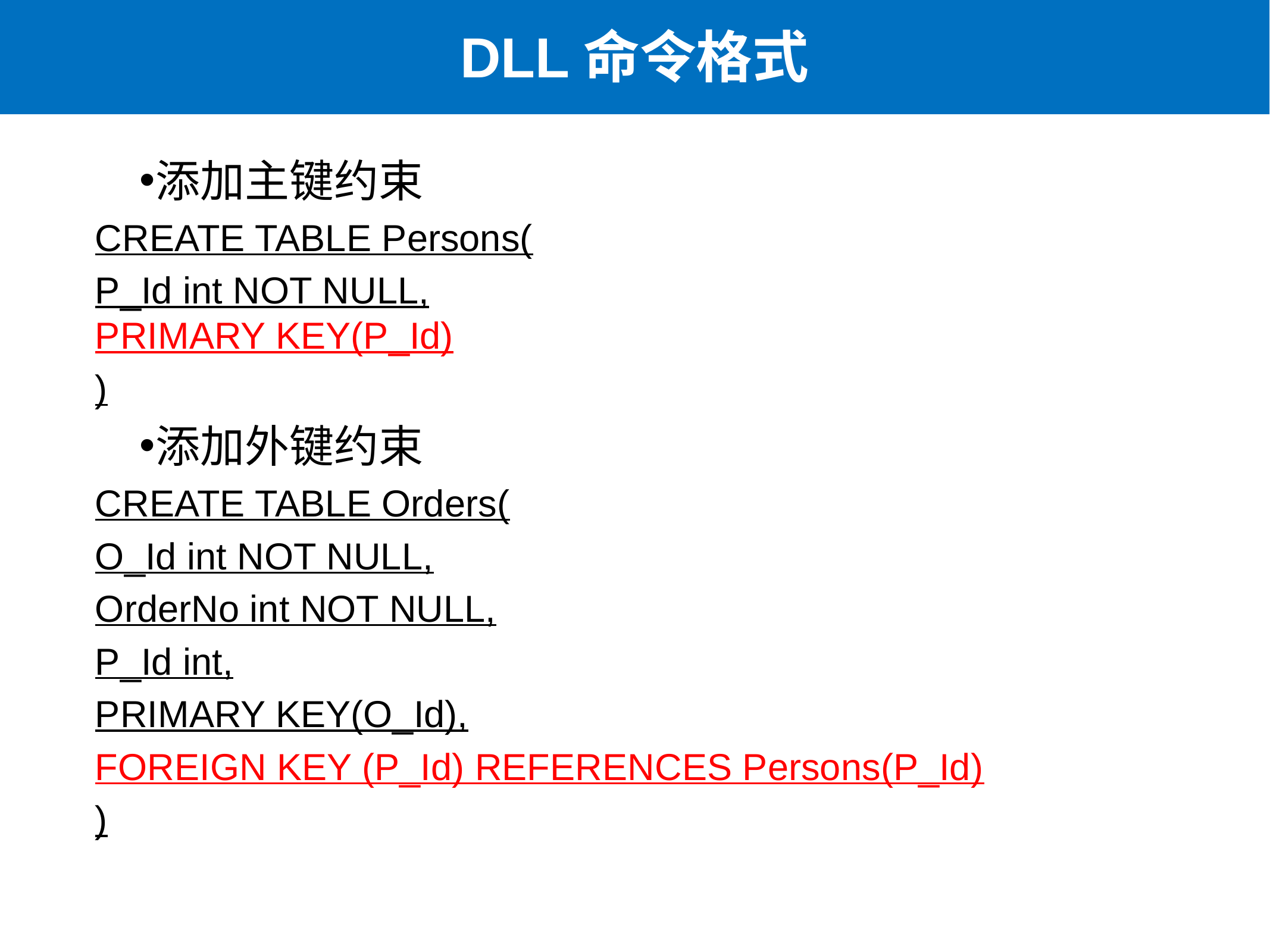

# DLL命令格式
添加主键约束
CREATE TABLE Persons(
P_Id int NOT NULL,
PRIMARY KEY(P_Id)
)
添加外键约束
CREATE TABLE Orders(
O_Id int NOT NULL,
OrderNo int NOT NULL,
P_Id int,
PRIMARY KEY(O_Id),
FOREIGN KEY (P_Id) REFERENCES Persons(P_Id)
)